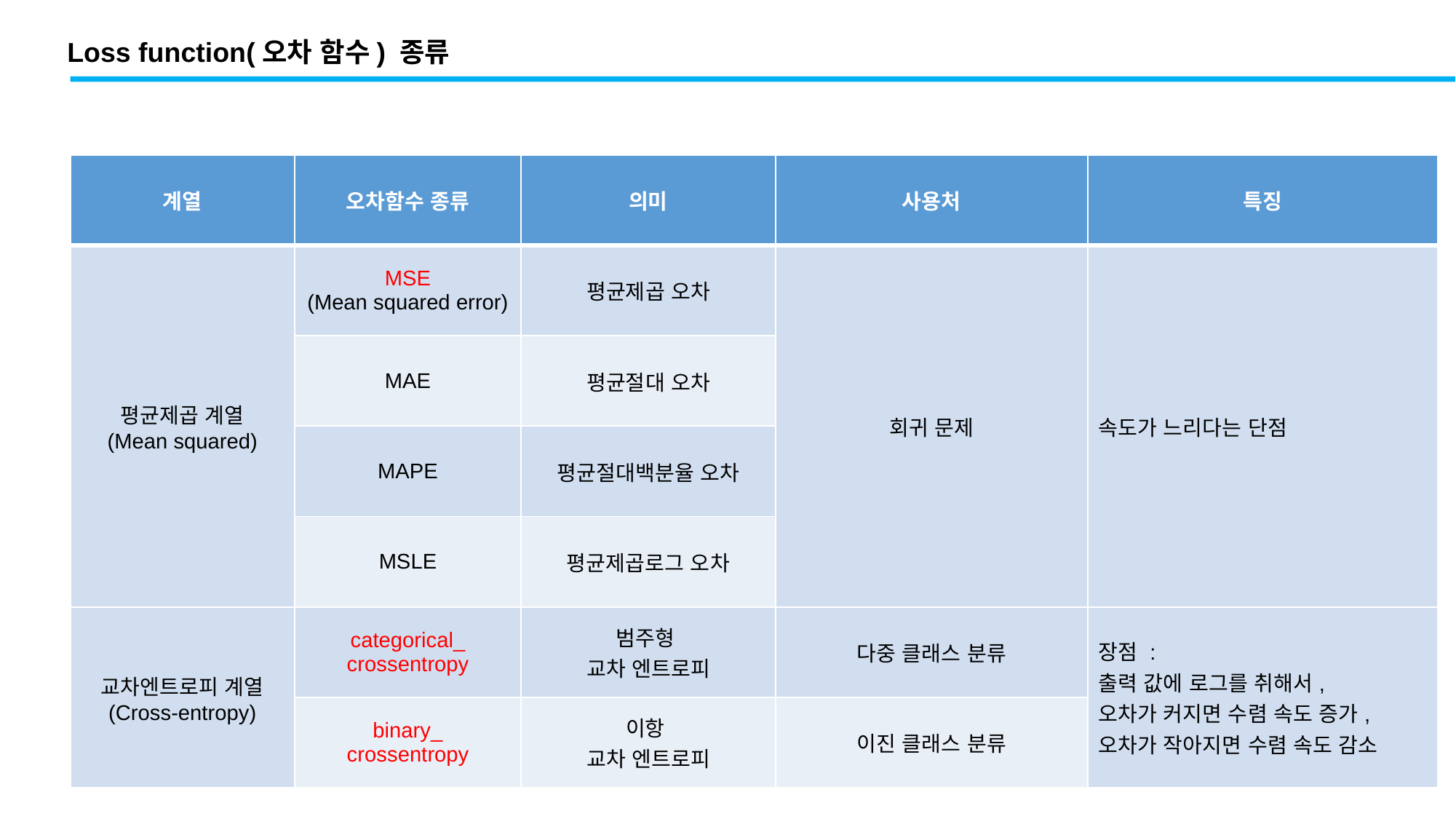

Loss function(오차 함수) 종류

| 계열 | 오차함수 종류 | 의미 | 사용처 | 특징 |
| --- | --- | --- | --- | --- |
| 평균제곱 계열 (Mean squared) | MSE (Mean squared error) | 평균제곱 오차 | 회귀 문제 | 속도가 느리다는 단점 |
|  | MAE | 평균절대 오차 |  |  |
|  | MAPE | 평균절대백분율 오차 |  |  |
|  | MSLE | 평균제곱로그 오차 |  |  |
| 교차엔트로피 계열 (Cross-entropy) | categorical\_ crossentropy | 범주형 교차 엔트로피 | 다중 클래스 분류 | 장점 : 출력 값에 로그를 취해서, 오차가 커지면 수렴 속도 증가, 오차가 작아지면 수렴 속도 감소 |
|  | binary\_ crossentropy | 이항 교차 엔트로피 | 이진 클래스 분류 |  |